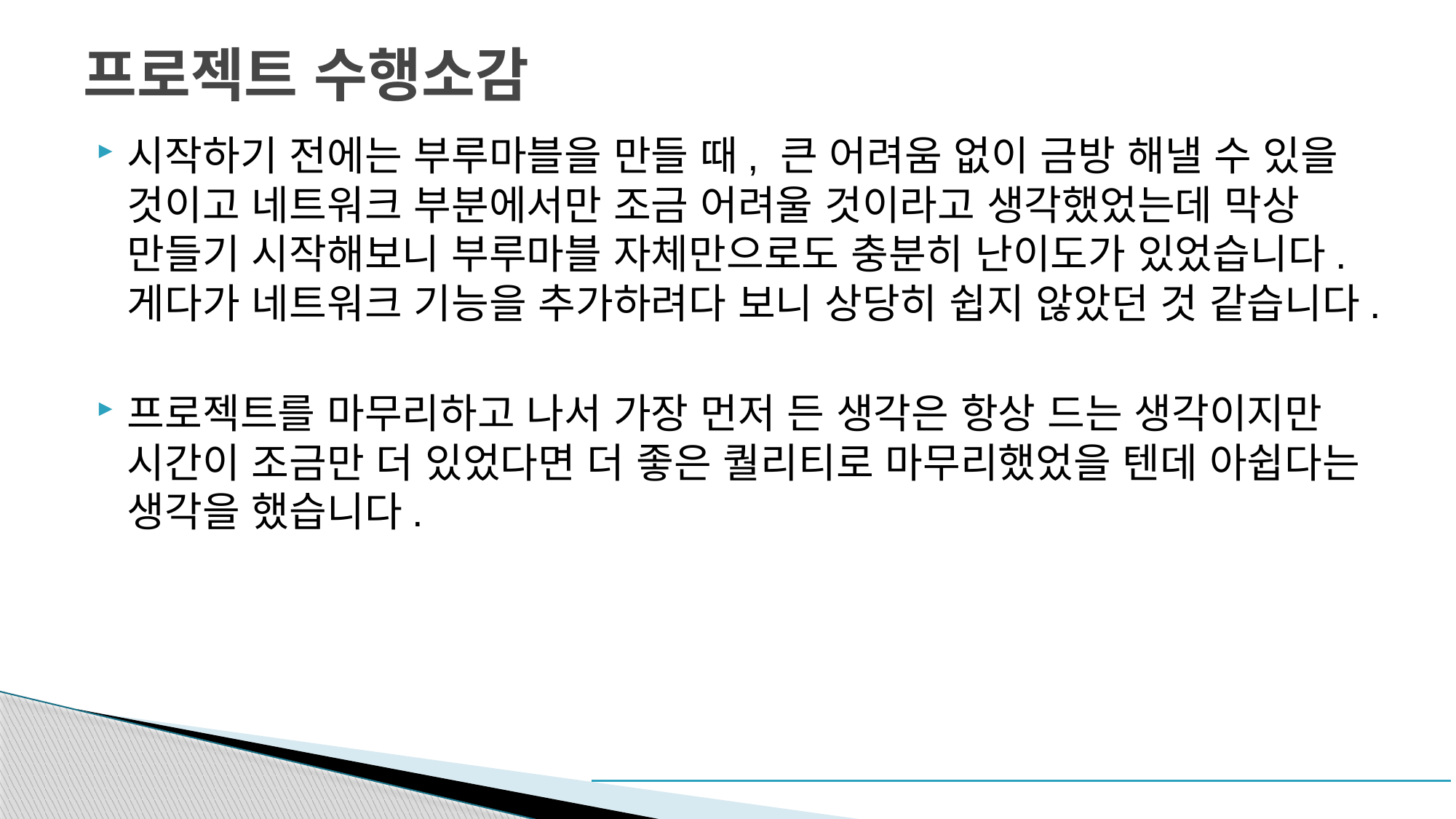

# 프로젝트 수행소감
시작하기 전에는 부루마블을 만들 때, 큰 어려움 없이 금방 해낼 수 있을 것이고 네트워크 부분에서만 조금 어려울 것이라고 생각했었는데 막상 만들기 시작해보니 부루마블 자체만으로도 충분히 난이도가 있었습니다. 게다가 네트워크 기능을 추가하려다 보니 상당히 쉽지 않았던 것 같습니다.

프로젝트를 마무리하고 나서 가장 먼저 든 생각은 항상 드는 생각이지만 시간이 조금만 더 있었다면 더 좋은 퀄리티로 마무리했었을 텐데 아쉽다는 생각을 했습니다.